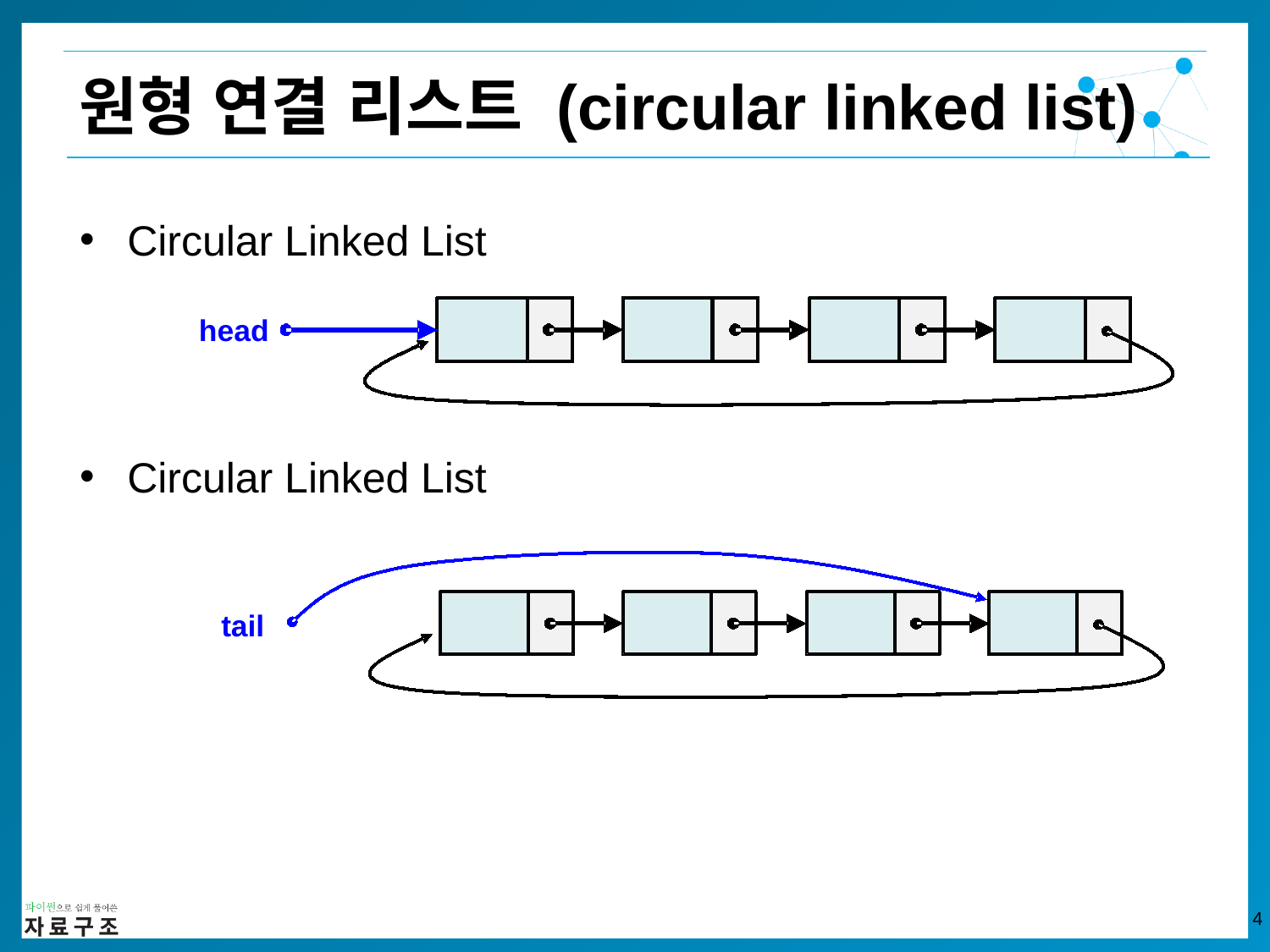

원형 연결 리스트 (circular linked list)
Circular Linked List

Circular Linked List

head

tail